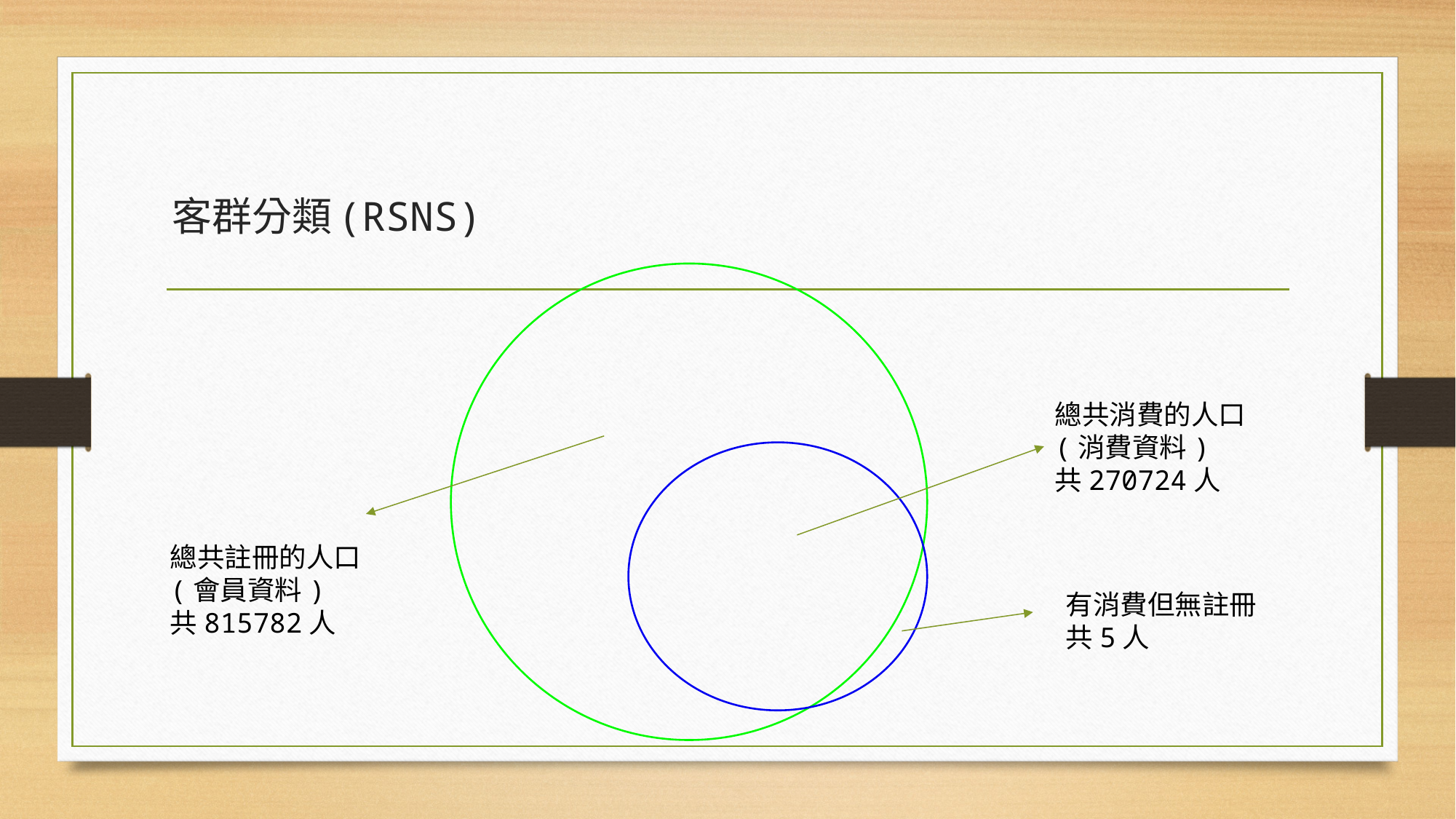

# 客群分類(RSNS)

總共消費的人口
(消費資料)
共270724人

總共註冊的人口
(會員資料)
共815782人
有消費但無註冊
共5人